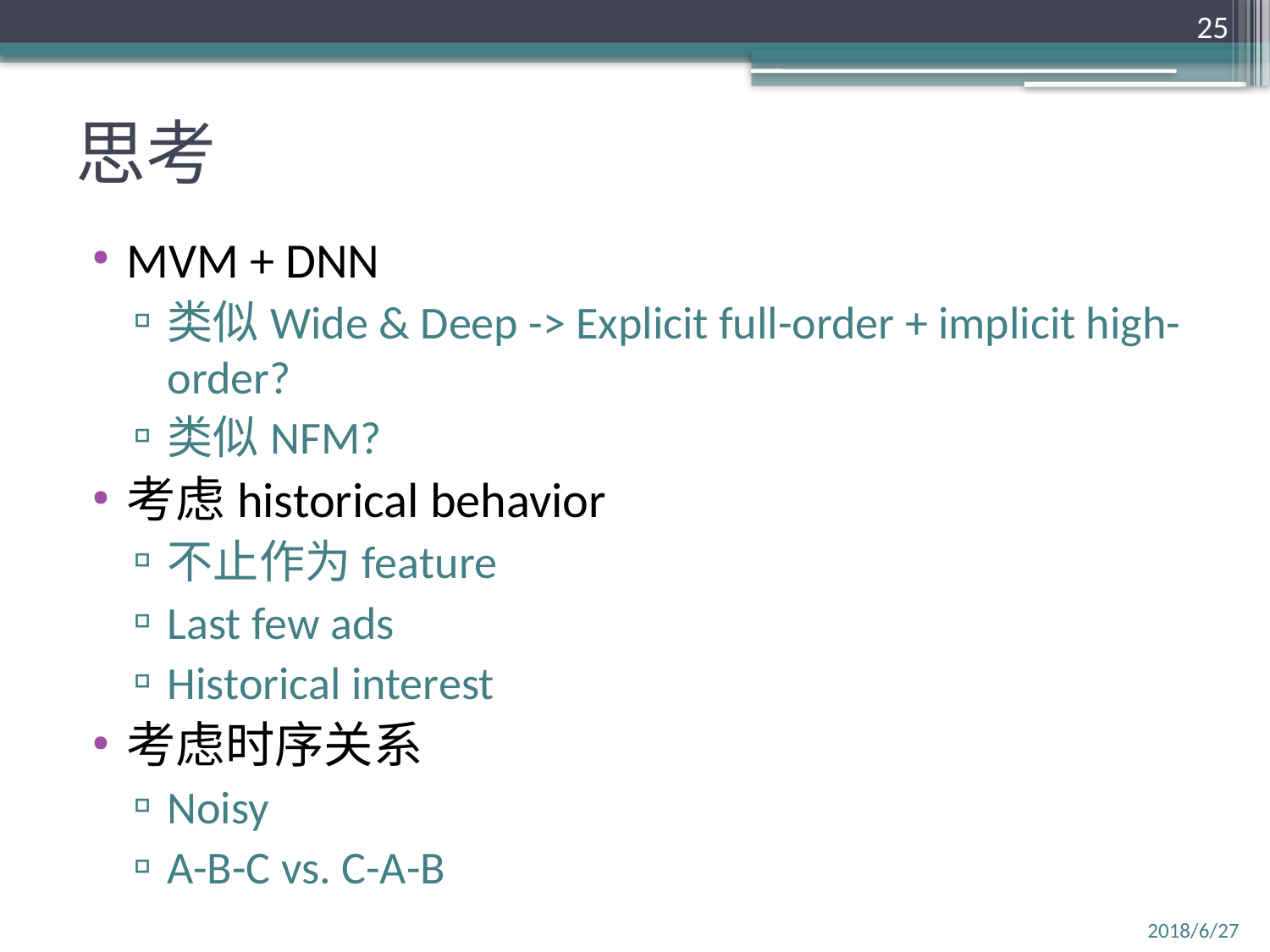

25
# 思考
MVM + DNN
类似Wide & Deep -> Explicit full-order + implicit high-order?
类似NFM?
考虑historical behavior
不止作为feature
Last few ads
Historical interest
考虑时序关系
Noisy
A-B-C vs. C-A-B

2018/6/27